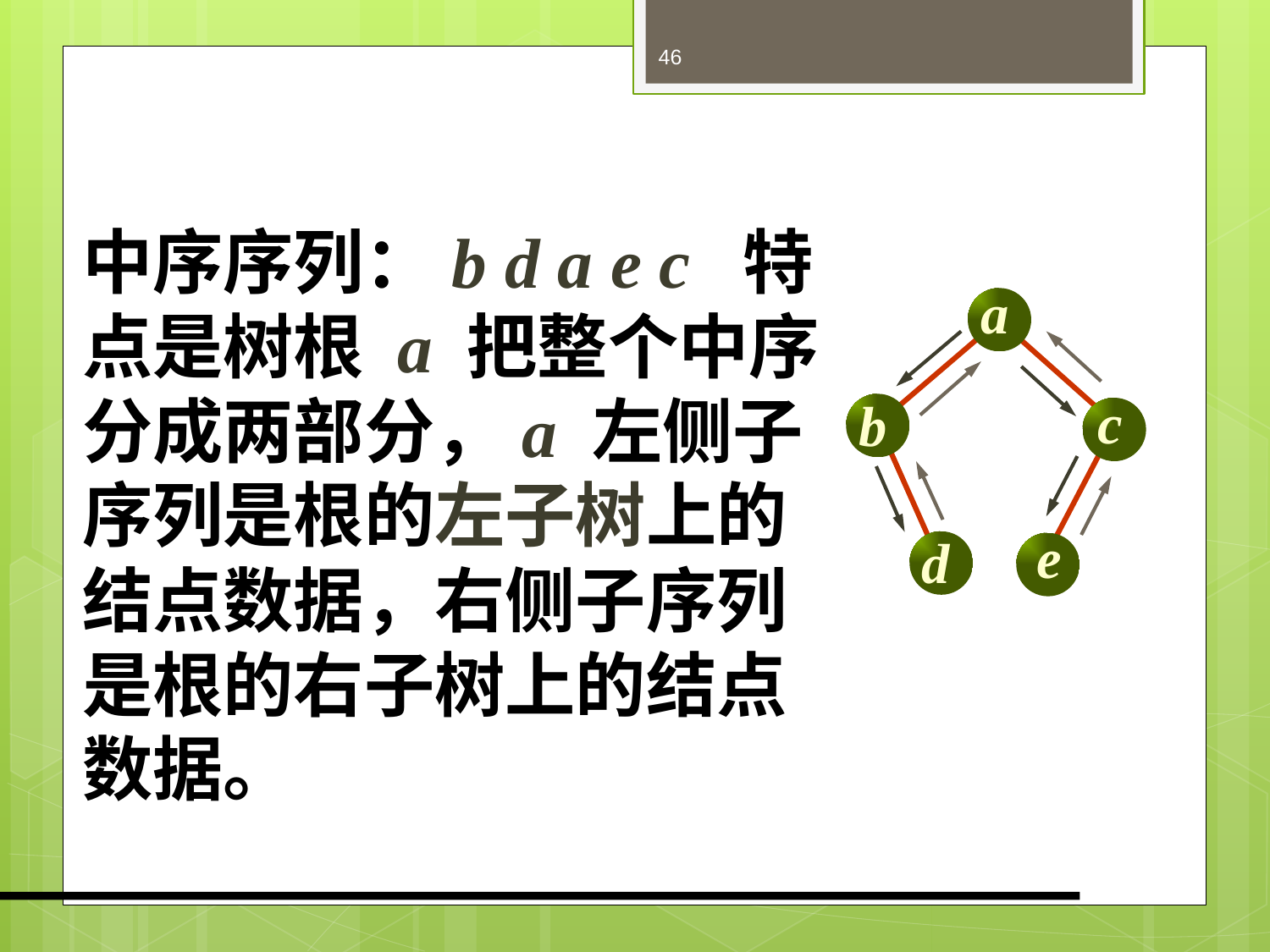

46
中序序列：b d a e c  特点是树根 a 把整个中序分成两部分，a 左侧子序列是根的左子树上的结点数据，右侧子序列是根的右子树上的结点数据。
a

c
b

e
d